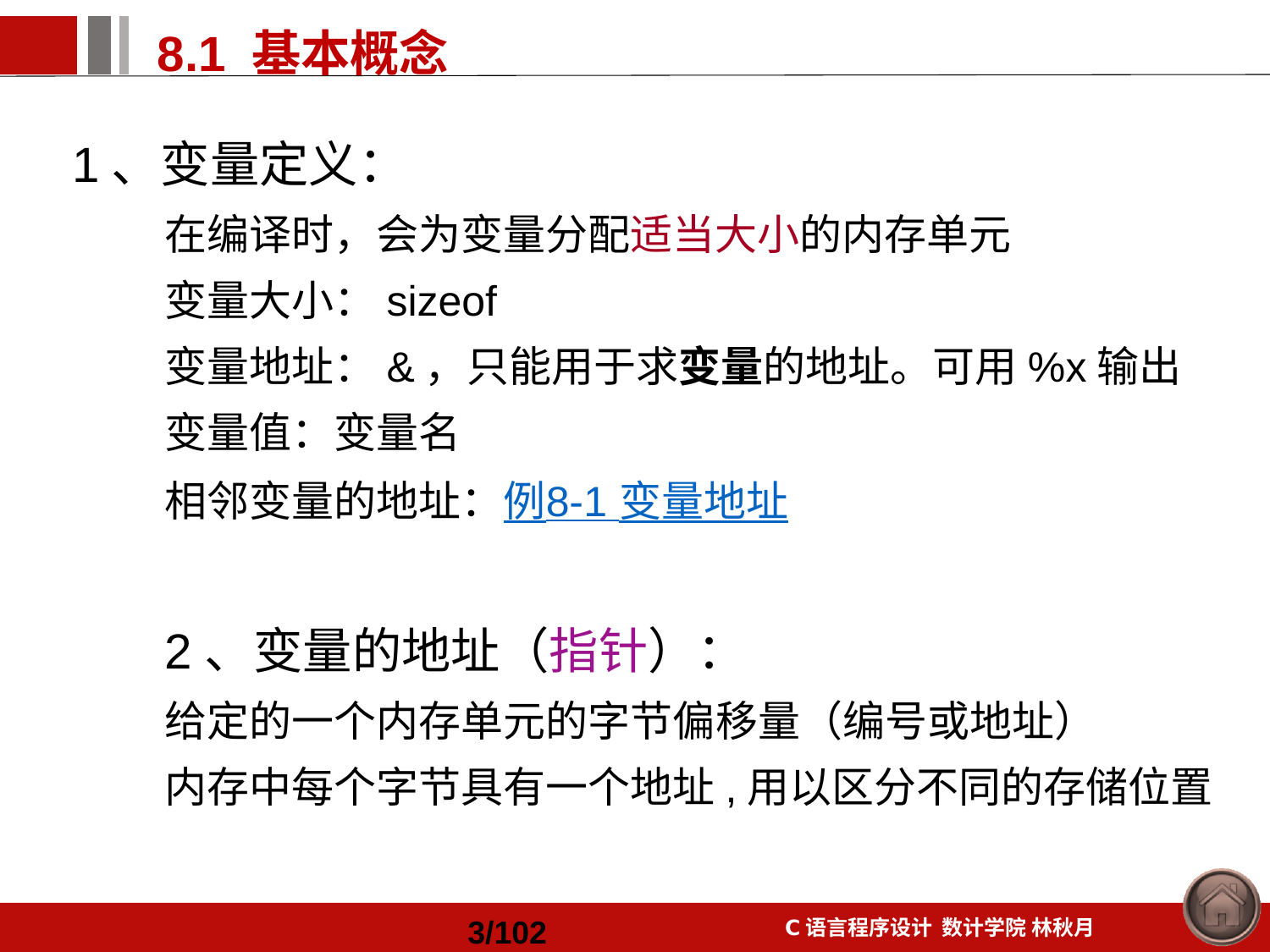

1、变量定义：
在编译时，会为变量分配适当大小的内存单元
变量大小：sizeof
变量地址：&，只能用于求变量的地址。可用%x输出
变量值：变量名
相邻变量的地址：例8-1 变量地址

2、变量的地址（指针）：
给定的一个内存单元的字节偏移量（编号或地址）
内存中每个字节具有一个地址,用以区分不同的存储位置